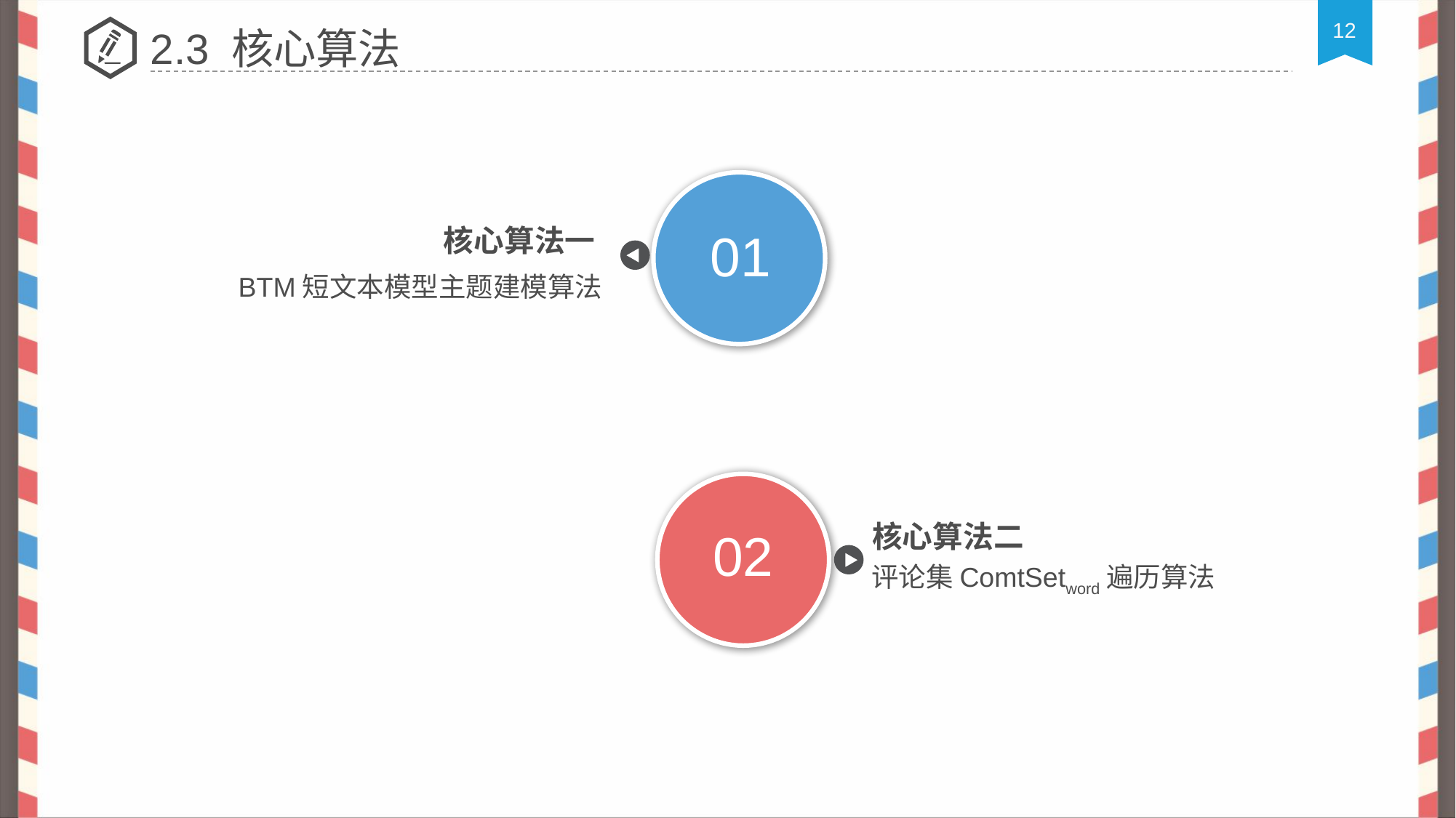

2.3 核心算法

核心算法一
01

BTM短文本模型主题建模算法

核心算法二
02

评论集ComtSetword遍历算法